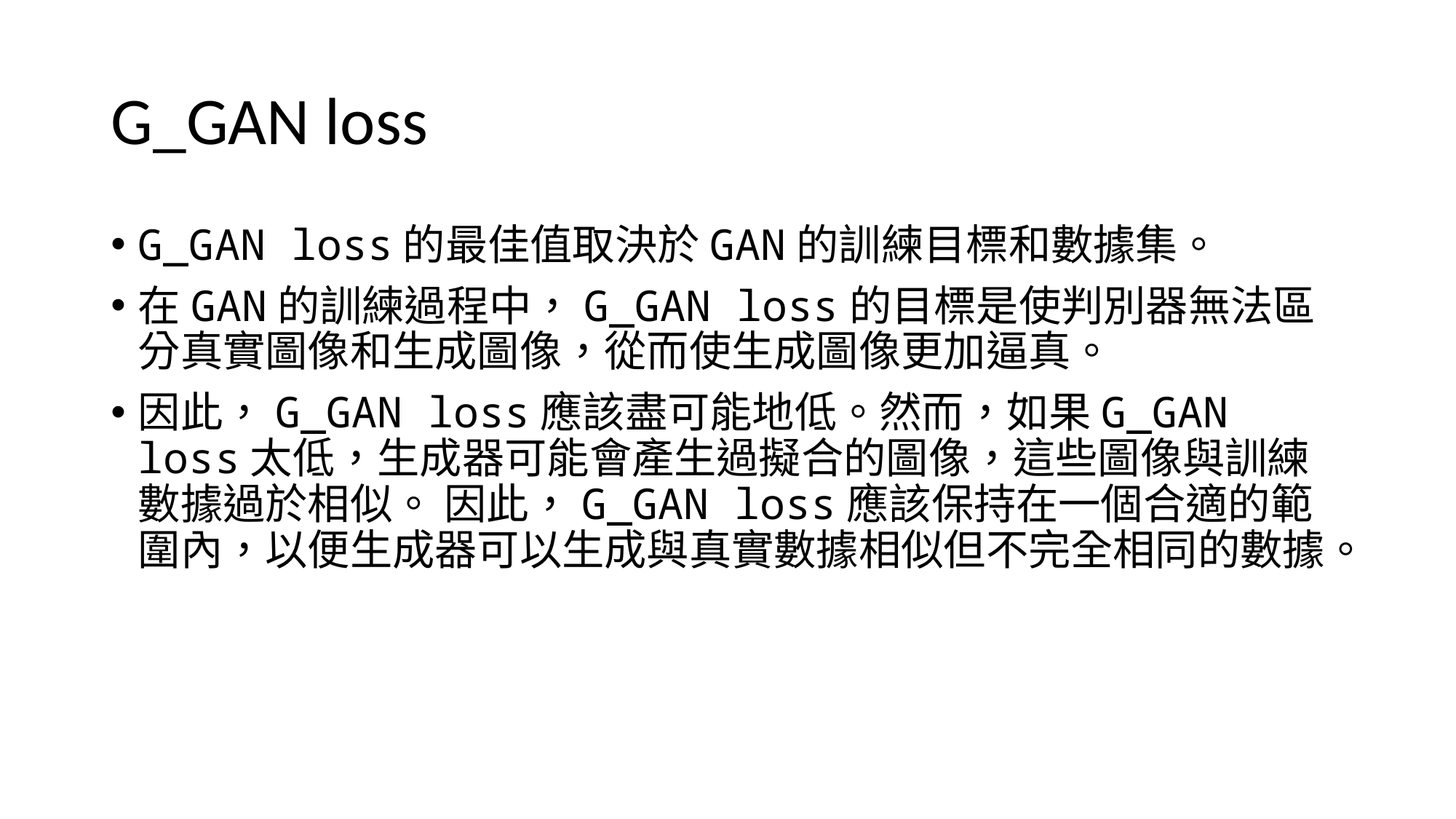

# G_GAN loss
G_GAN loss的最佳值取決於GAN的訓練目標和數據集。
在GAN的訓練過程中，G_GAN loss的目標是使判別器無法區分真實圖像和生成圖像，從而使生成圖像更加逼真。
因此，G_GAN loss應該盡可能地低。然而，如果G_GAN loss太低，生成器可能會產生過擬合的圖像，這些圖像與訓練數據過於相似。 因此，G_GAN loss應該保持在一個合適的範圍內，以便生成器可以生成與真實數據相似但不完全相同的數據。